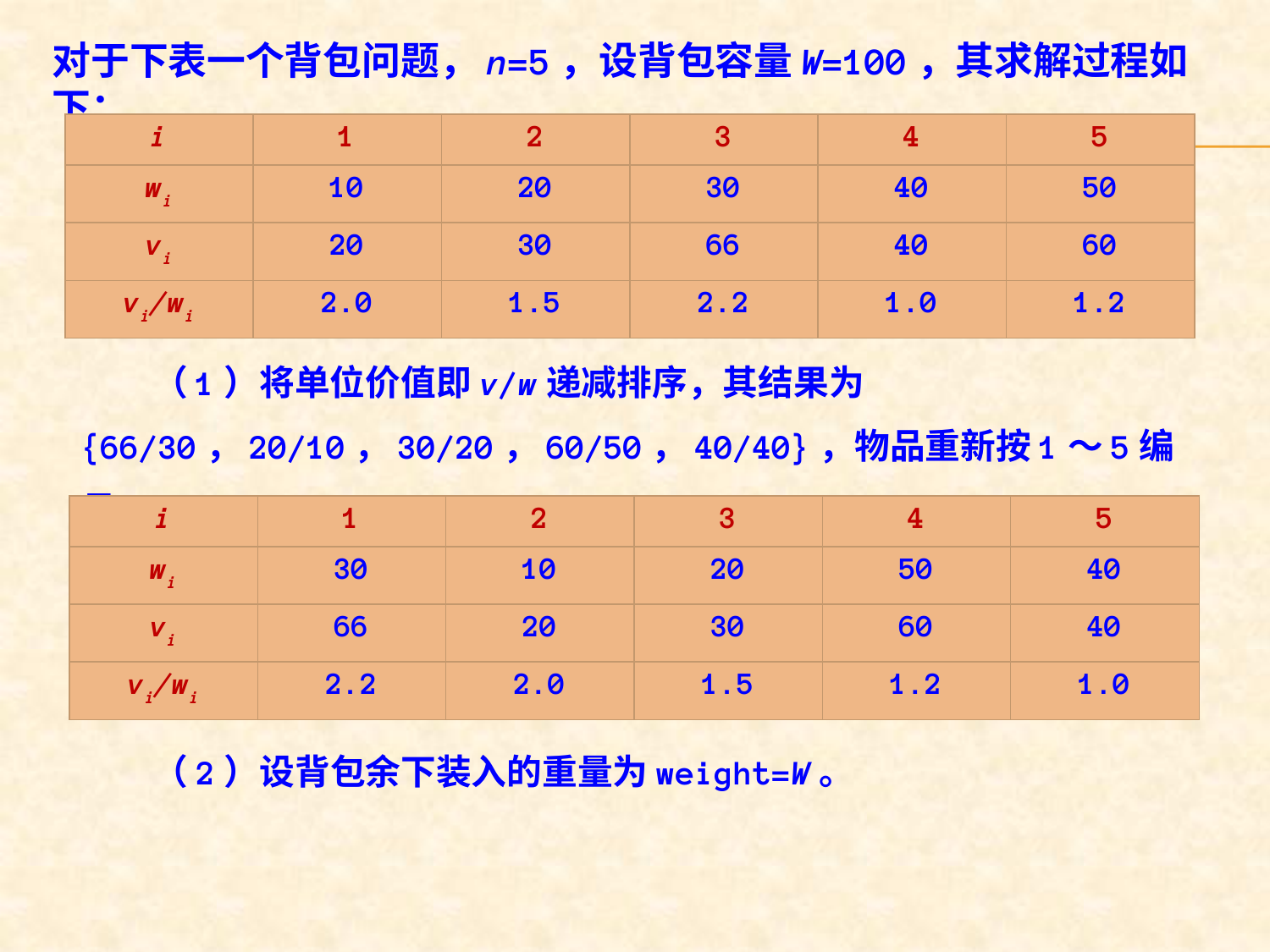

对于下表一个背包问题，n=5，设背包容量W=100，其求解过程如下：
| i | 1 | 2 | 3 | 4 | 5 |
| --- | --- | --- | --- | --- | --- |
| wi | 10 | 20 | 30 | 40 | 50 |
| vi | 20 | 30 | 66 | 40 | 60 |
| vi/wi | 2.0 | 1.5 | 2.2 | 1.0 | 1.2 |
　　（1）将单位价值即v/w递减排序，其结果为{66/30，20/10，30/20，60/50，40/40}，物品重新按1～5编号。
| i | 1 | 2 | 3 | 4 | 5 |
| --- | --- | --- | --- | --- | --- |
| wi | 30 | 10 | 20 | 50 | 40 |
| vi | 66 | 20 | 30 | 60 | 40 |
| vi/wi | 2.2 | 2.0 | 1.5 | 1.2 | 1.0 |
　　（2）设背包余下装入的重量为weight=W。